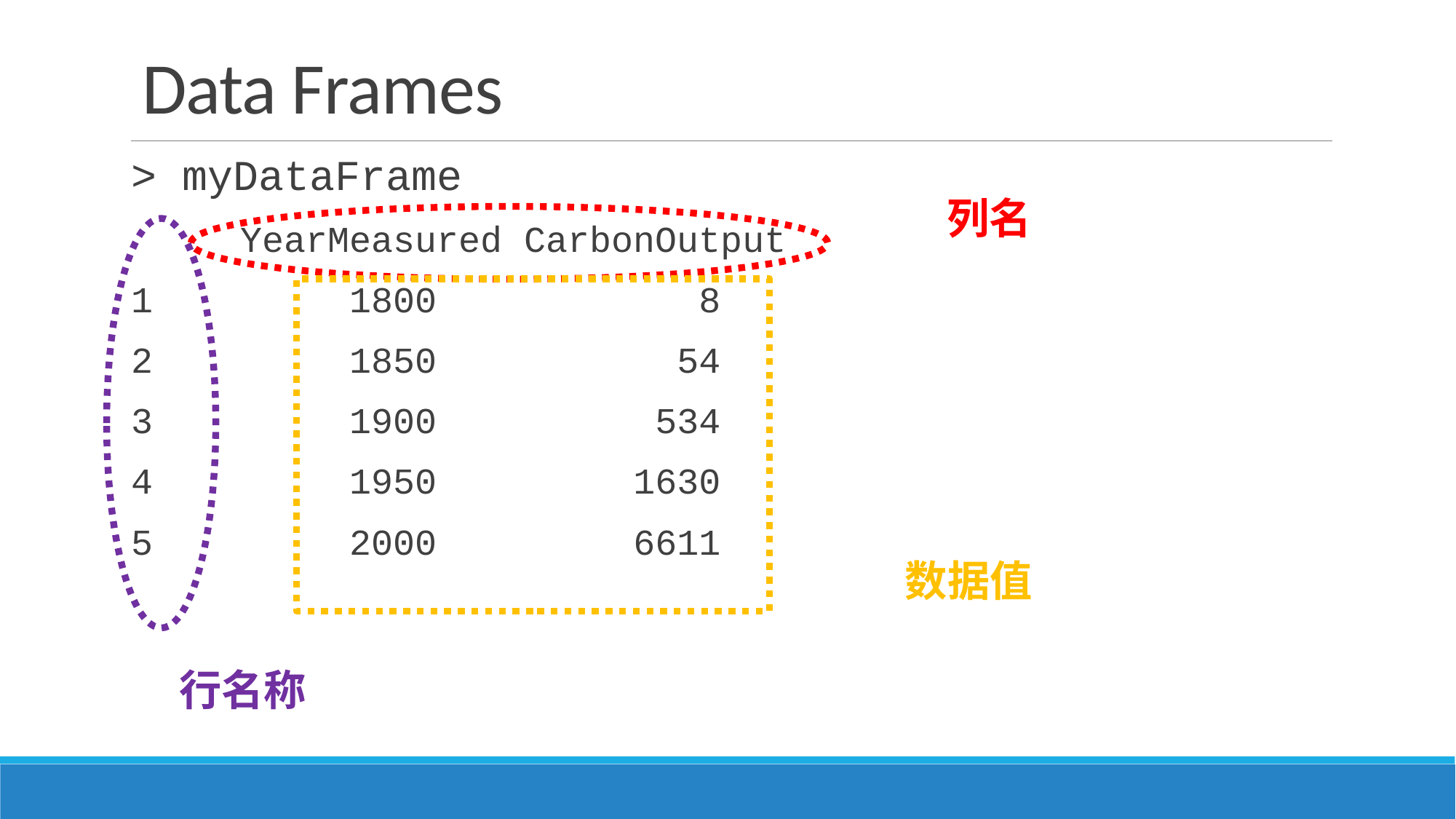

# Data Frames
> myDataFrame
     YearMeasured CarbonOutput
1         1800            8
2         1850           54
3         1900          534
4         1950         1630
5         2000         6611
列名

数据值
行名称